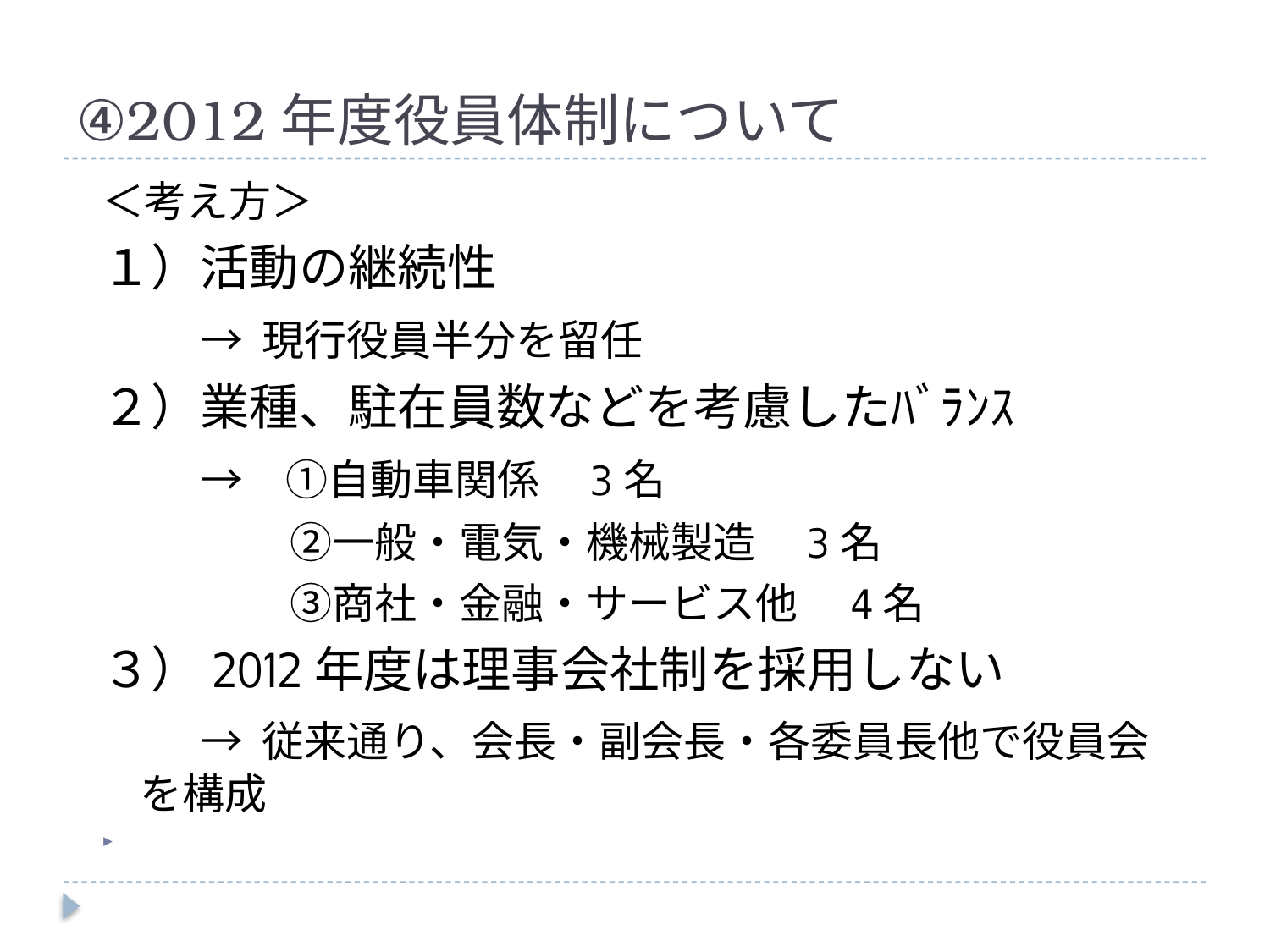

④2012年度役員体制について
＜考え方＞
１）活動の継続性
　　→  現行役員半分を留任
２）業種、駐在員数などを考慮したﾊﾞﾗﾝｽ
　　→　①自動車関係　3名
　　　　  ②一般・電気・機械製造　3名
　　　  　③商社・金融・サービス他　4名
３）2012年度は理事会社制を採用しない
　　→  従来通り、会長・副会長・各委員長他で役員会を構成